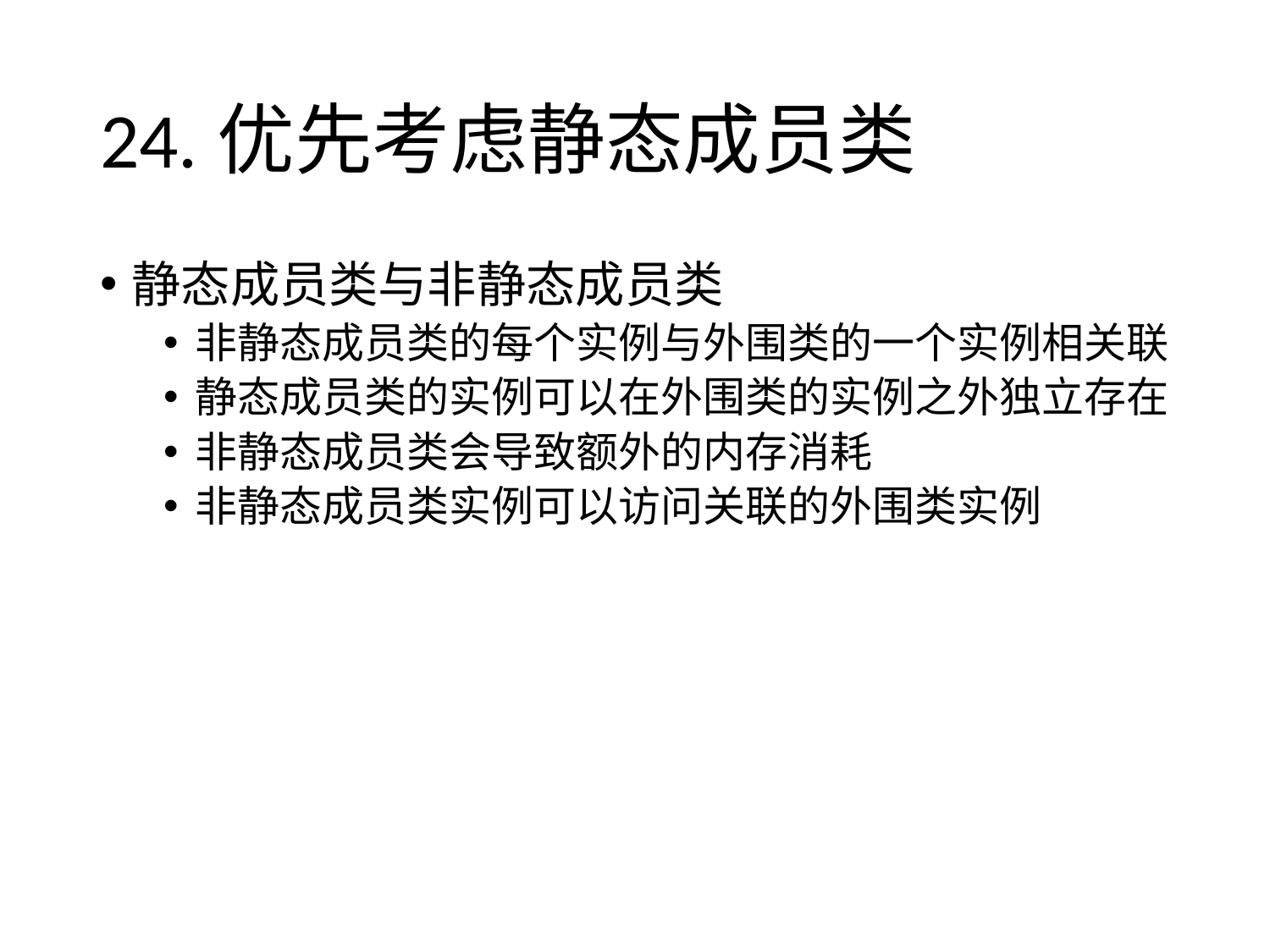

# 24.优先考虑静态成员类
静态成员类与非静态成员类
非静态成员类的每个实例与外围类的一个实例相关联
静态成员类的实例可以在外围类的实例之外独立存在
非静态成员类会导致额外的内存消耗
非静态成员类实例可以访问关联的外围类实例